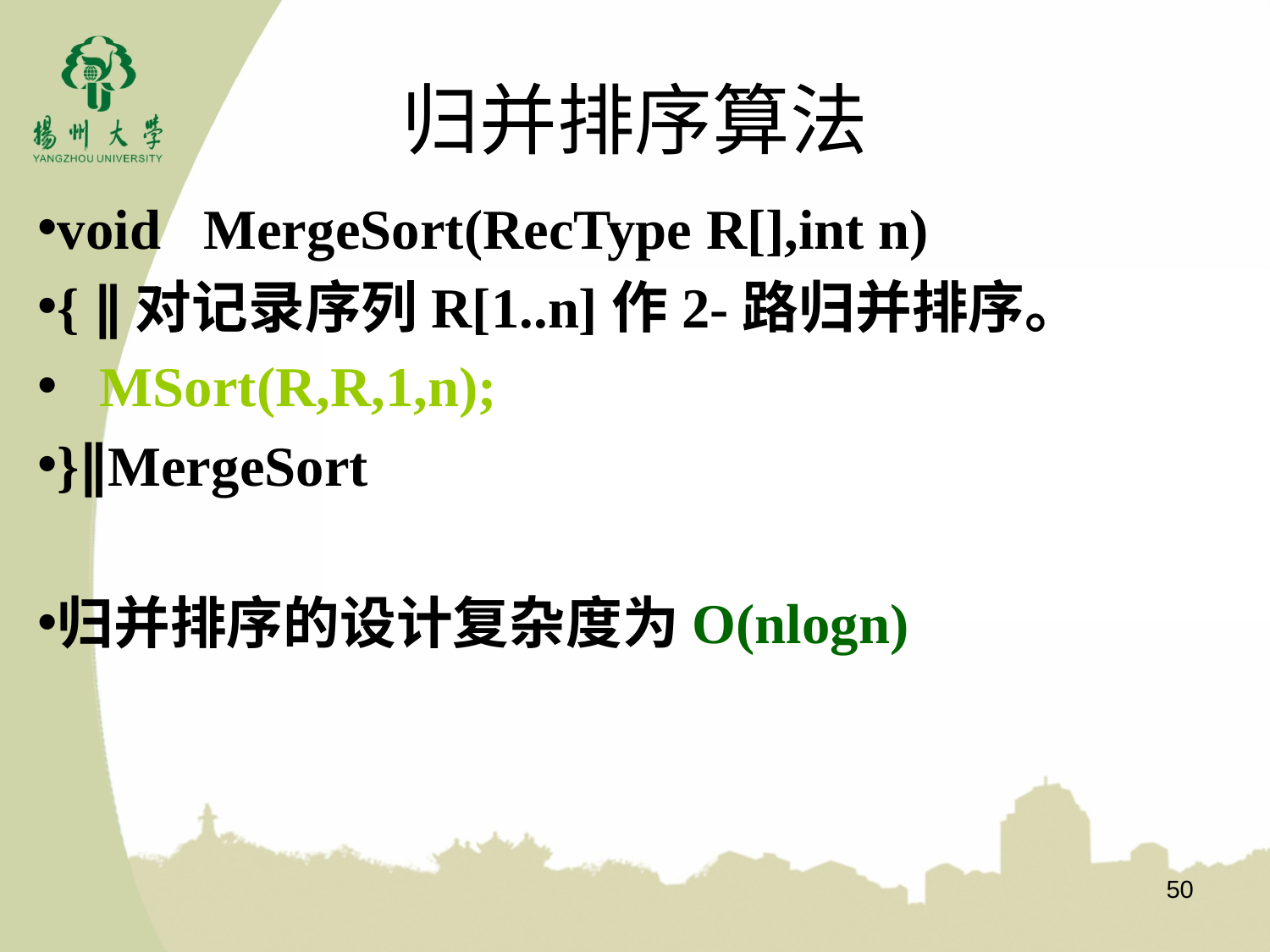

# 归并排序算法
void   MergeSort(RecType R[],int n)
{ ∥对记录序列R[1..n]作2-路归并排序。
   MSort(R,R,1,n);
}∥MergeSort

归并排序的设计复杂度为O(nlogn)
50